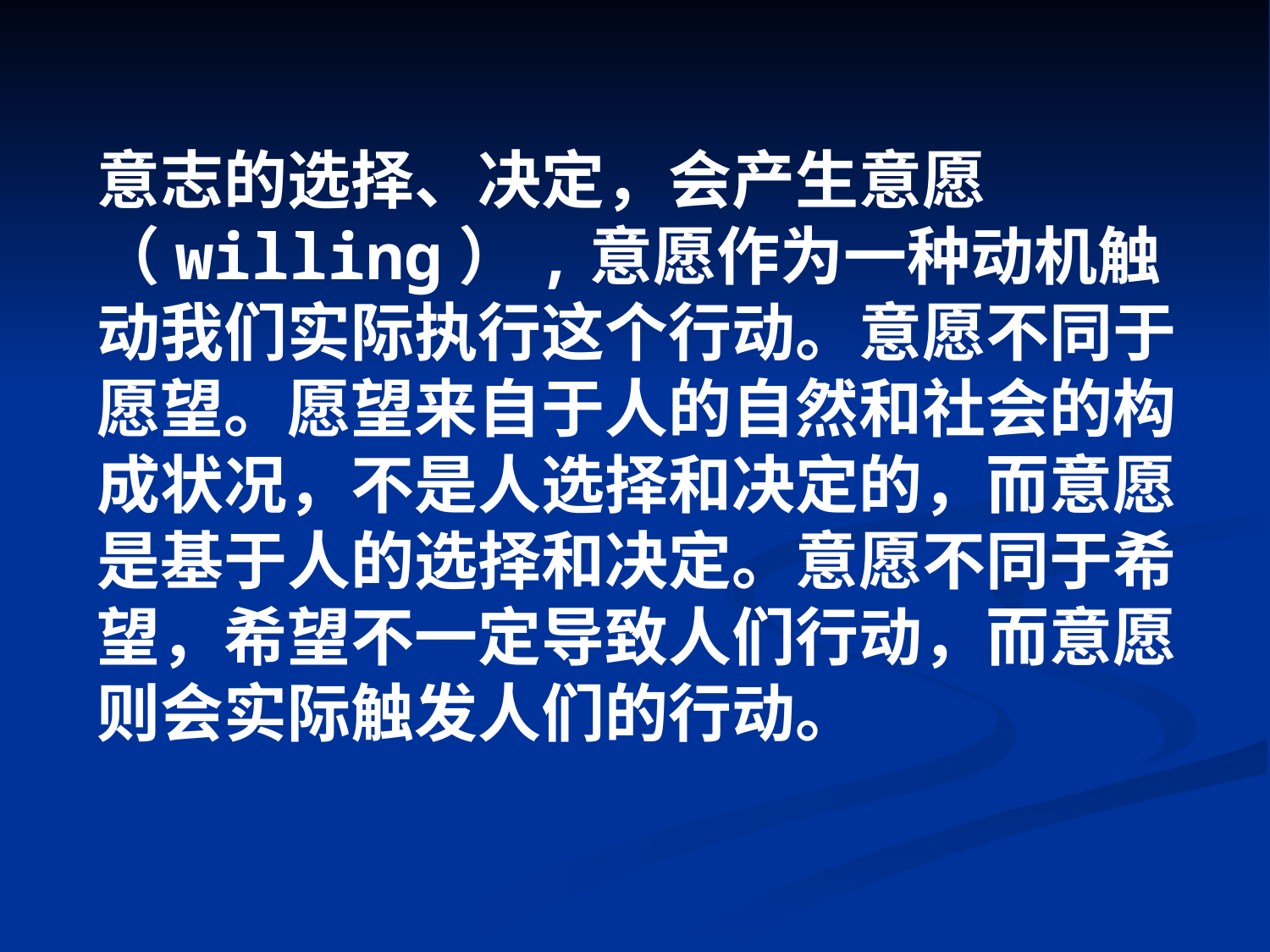

意志的选择、决定，会产生意愿（willing）,意愿作为一种动机触动我们实际执行这个行动。意愿不同于愿望。愿望来自于人的自然和社会的构成状况，不是人选择和决定的，而意愿是基于人的选择和决定。意愿不同于希望，希望不一定导致人们行动，而意愿则会实际触发人们的行动。